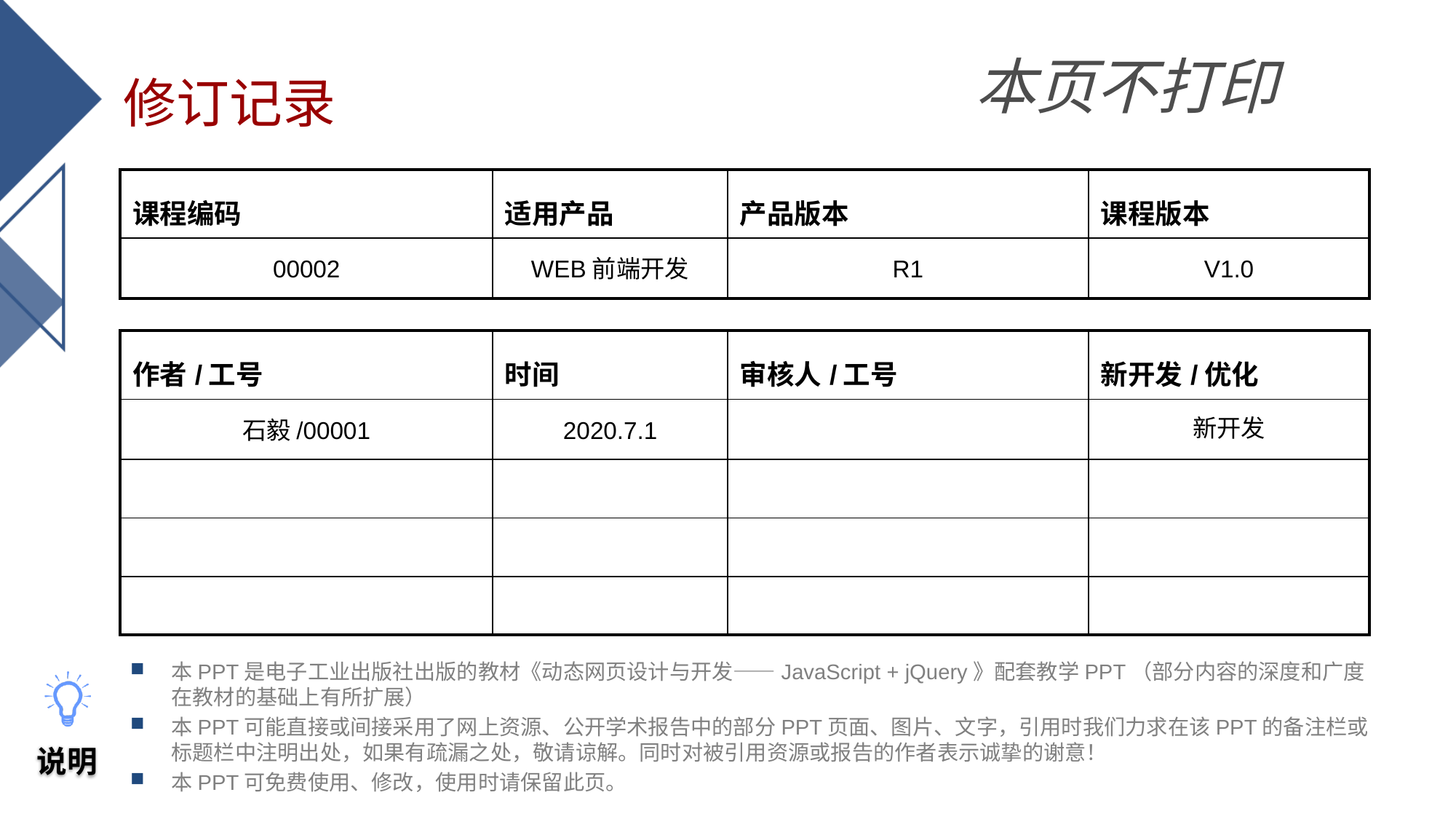

00002
WEB前端开发
R1
V1.0
新开发
石毅/00001
2020.7.1